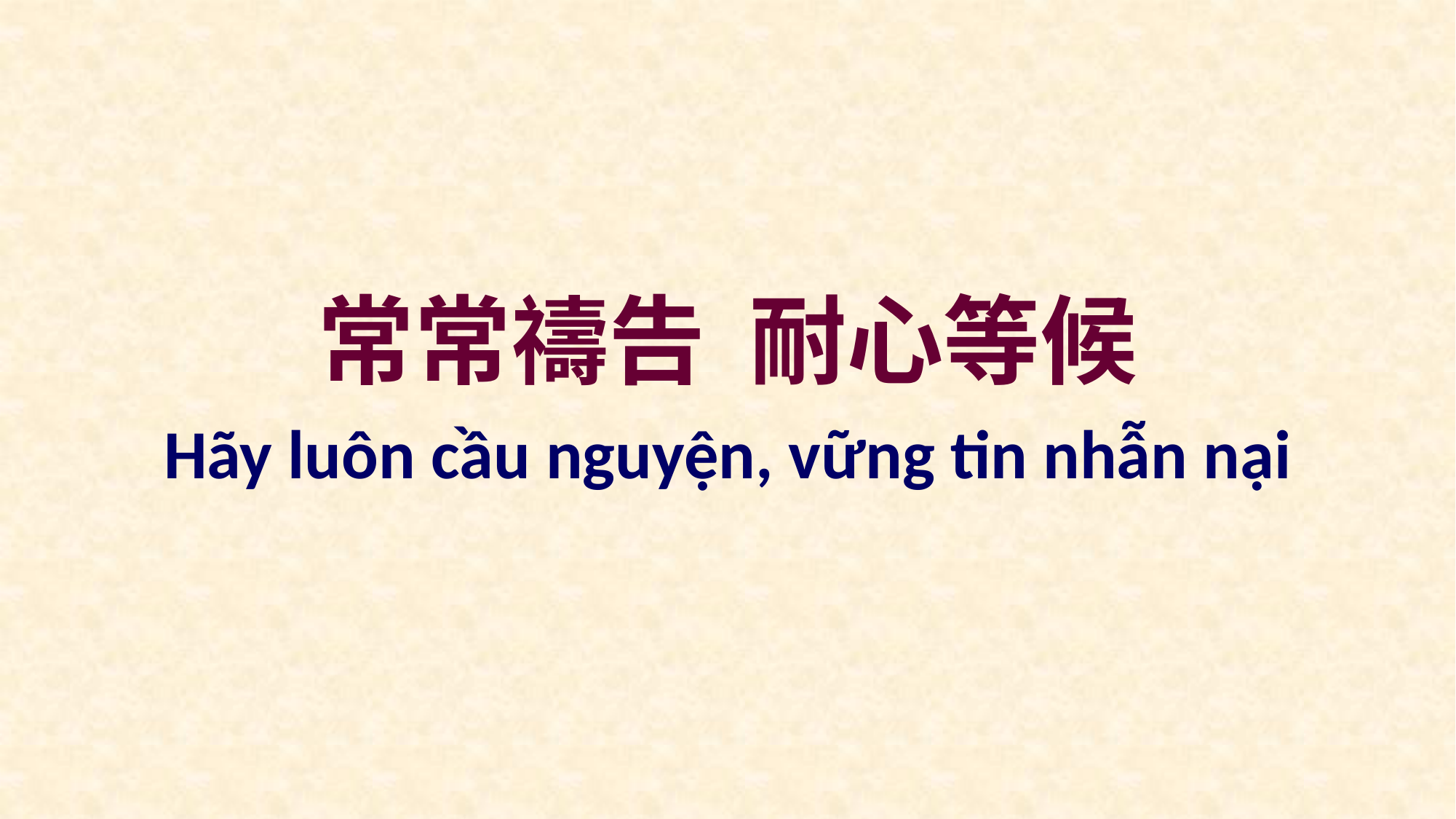

常常禱告  耐心等候
Hãy luôn cầu nguyện, vững tin nhẫn nại